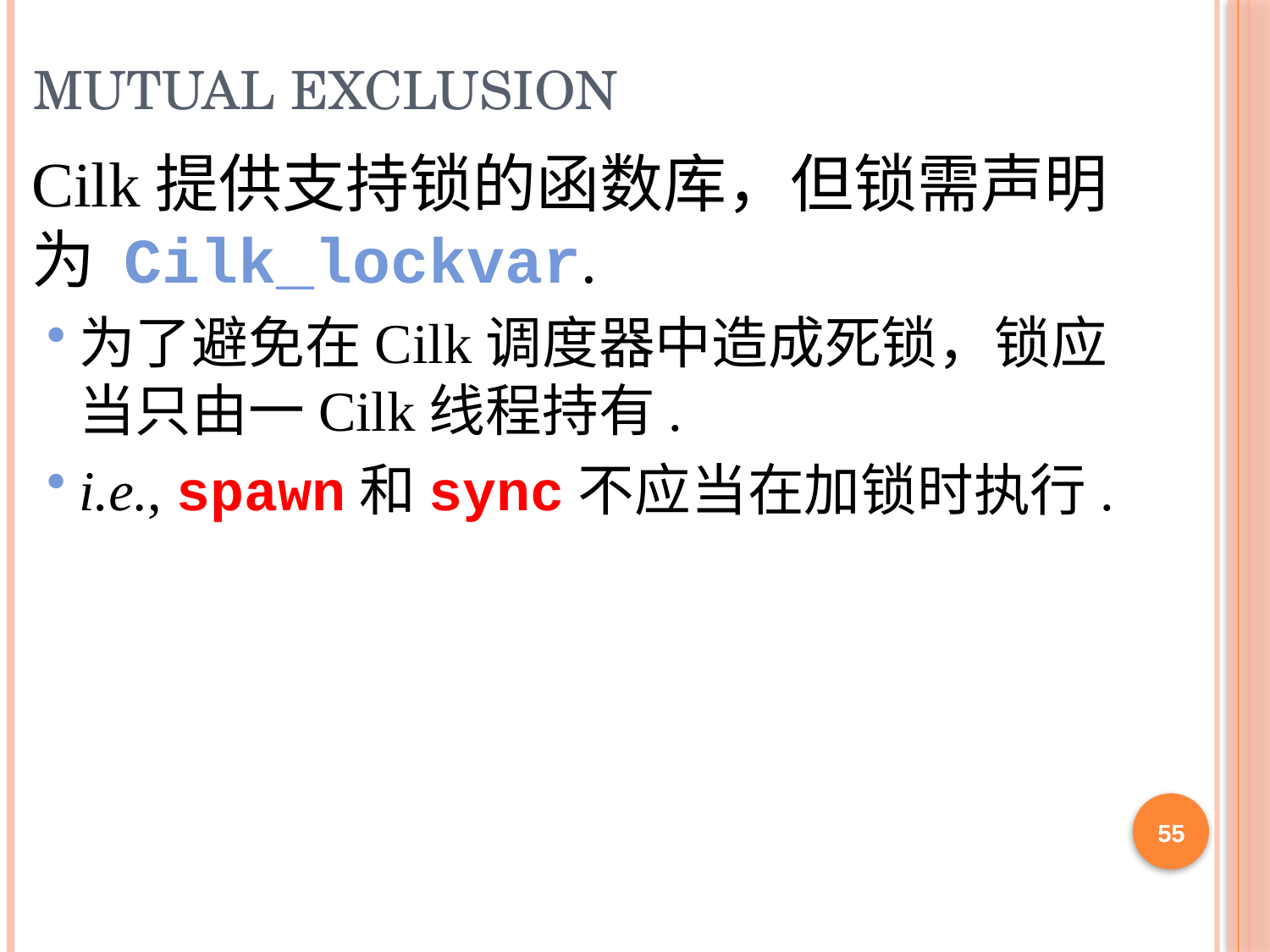

# Mutual Exclusion
Cilk提供支持锁的函数库，但锁需声明为 Cilk_lockvar.
为了避免在Cilk调度器中造成死锁，锁应当只由一Cilk线程持有.
i.e., spawn和sync不应当在加锁时执行.
55